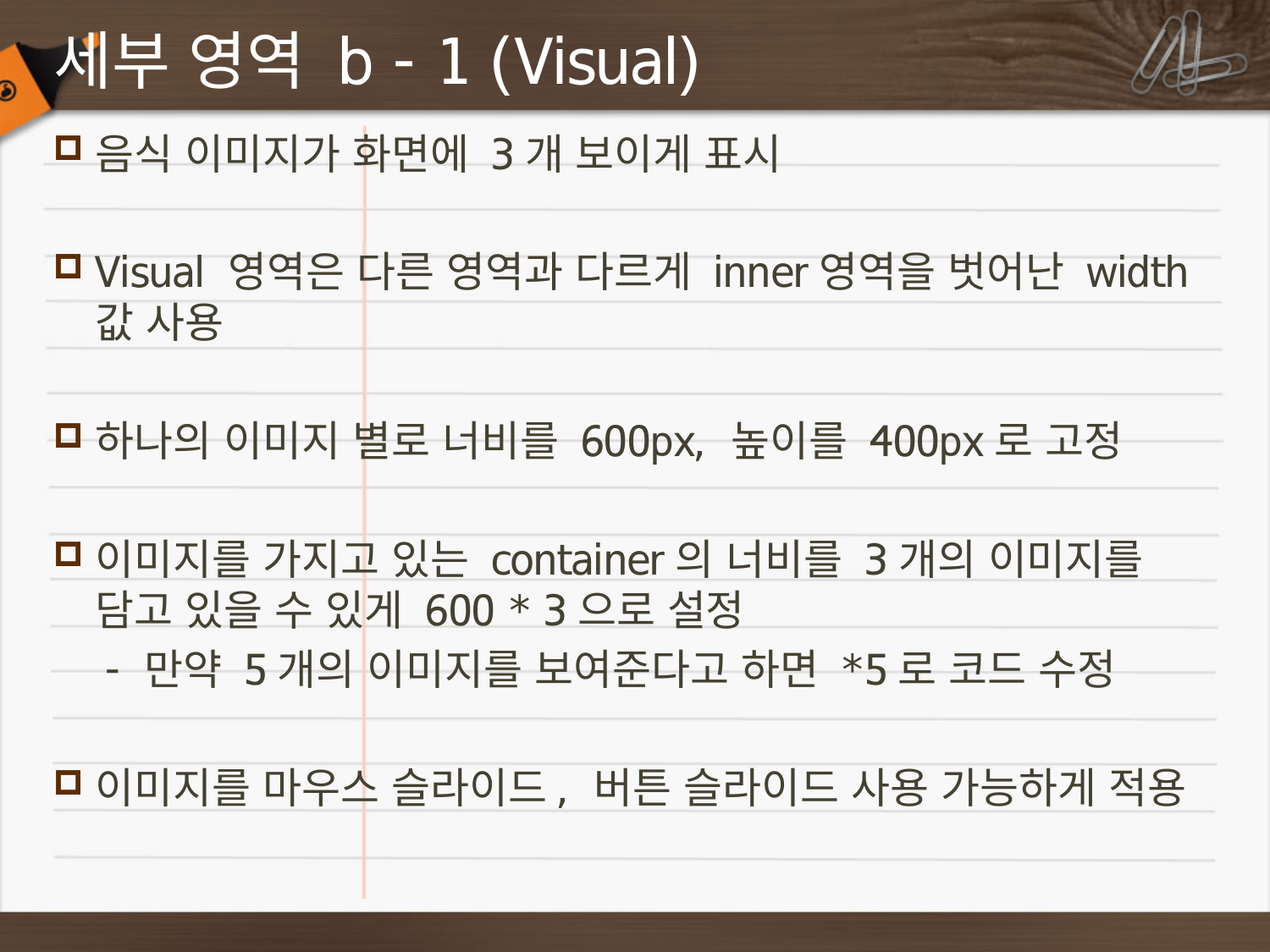

# 세부 영역 b - 1 (Visual)
음식 이미지가 화면에 3개 보이게 표시

Visual 영역은 다른 영역과 다르게 inner영역을 벗어난 width 값 사용

하나의 이미지 별로 너비를 600px, 높이를 400px로 고정

이미지를 가지고 있는 container의 너비를 3개의 이미지를 담고 있을 수 있게 600 * 3으로 설정
    - 만약 5개의 이미지를 보여준다고 하면 *5로 코드 수정

이미지를 마우스 슬라이드, 버튼 슬라이드 사용 가능하게 적용